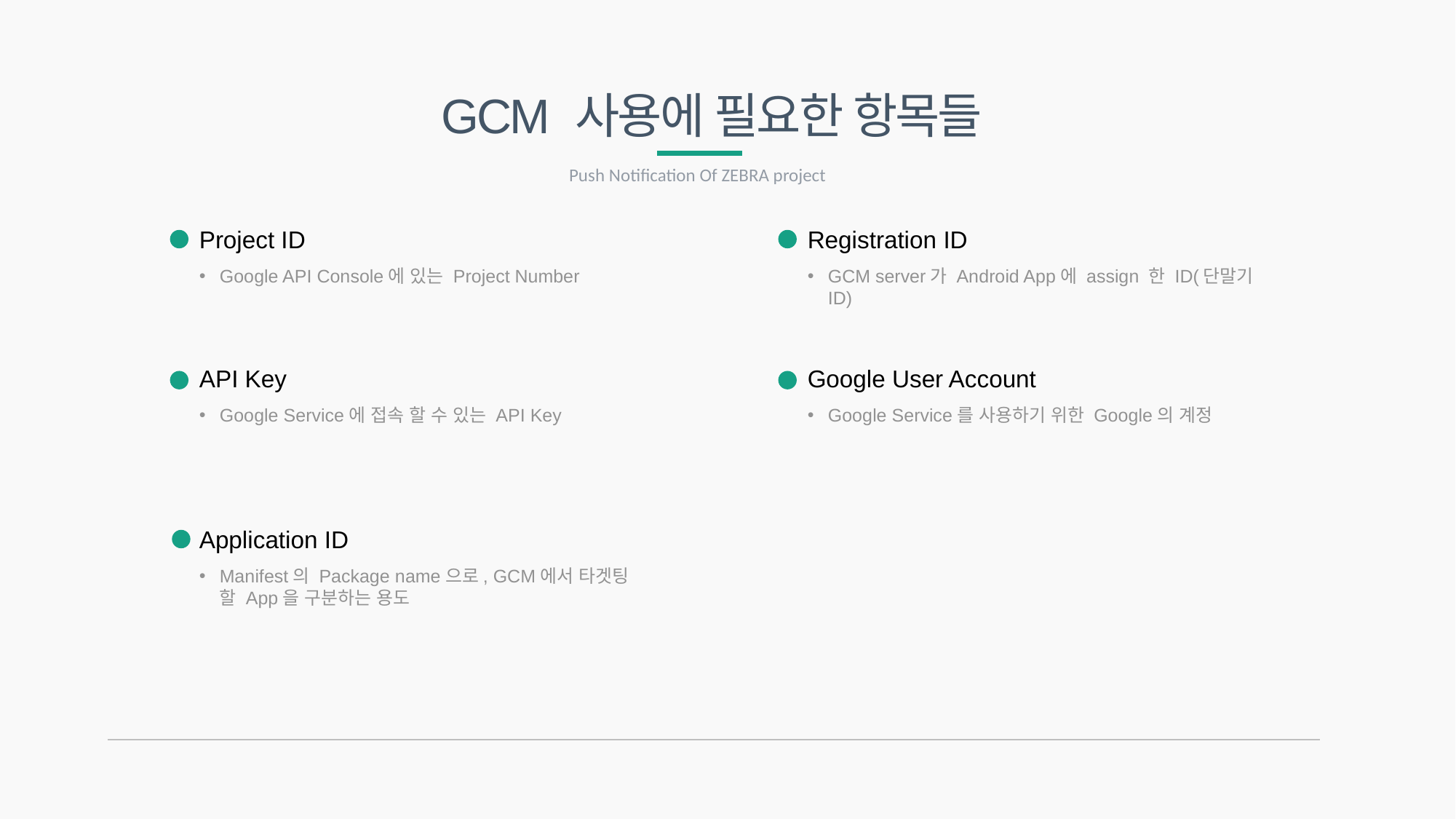

GCM 사용에 필요한 항목들
Push Notification Of ZEBRA project
Project ID
Registration ID

GCM server가 Android App에 assign 한 ID(단말기 ID)
Google API Console에 있는 Project Number
API Key
Google User Account

Google Service를 사용하기 위한 Google의 계정
Google Service에 접속 할 수 있는 API Key
Application ID

Manifest의 Package name으로, GCM에서 타겟팅 할 App을 구분하는 용도